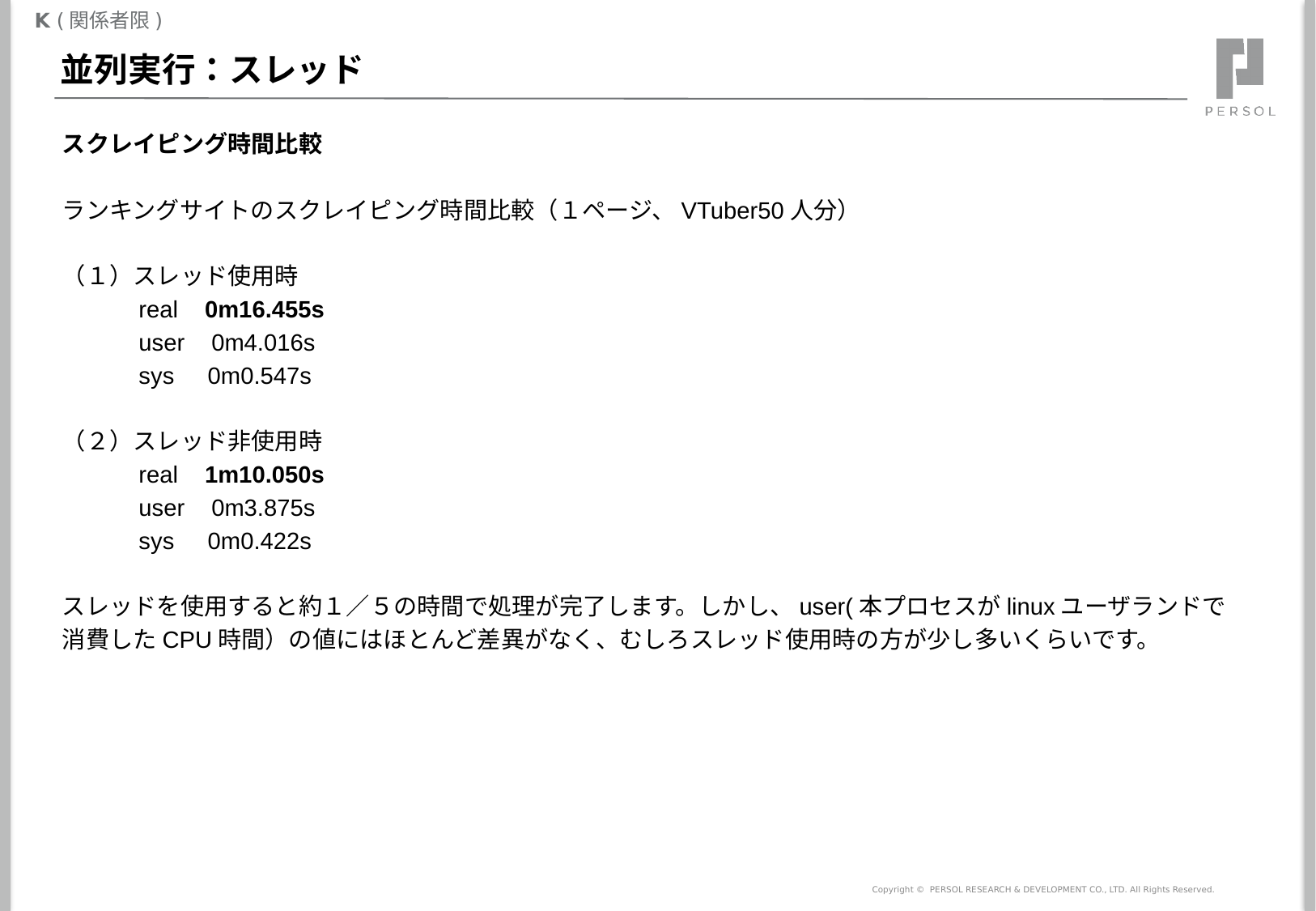

# 並列実行：スレッド
スクレイピング時間比較

ランキングサイトのスクレイピング時間比較（１ページ、VTuber50人分）

（１）スレッド使用時
　　　real    0m16.455s
　　　user    0m4.016s
　　　sys     0m0.547s

（２）スレッド非使用時
　　　real    1m10.050s
　　　user    0m3.875s
　　　sys     0m0.422s

スレッドを使用すると約１／５の時間で処理が完了します。しかし、user(本プロセスがlinuxユーザランドで
消費したCPU時間）の値にはほとんど差異がなく、むしろスレッド使用時の方が少し多いくらいです。